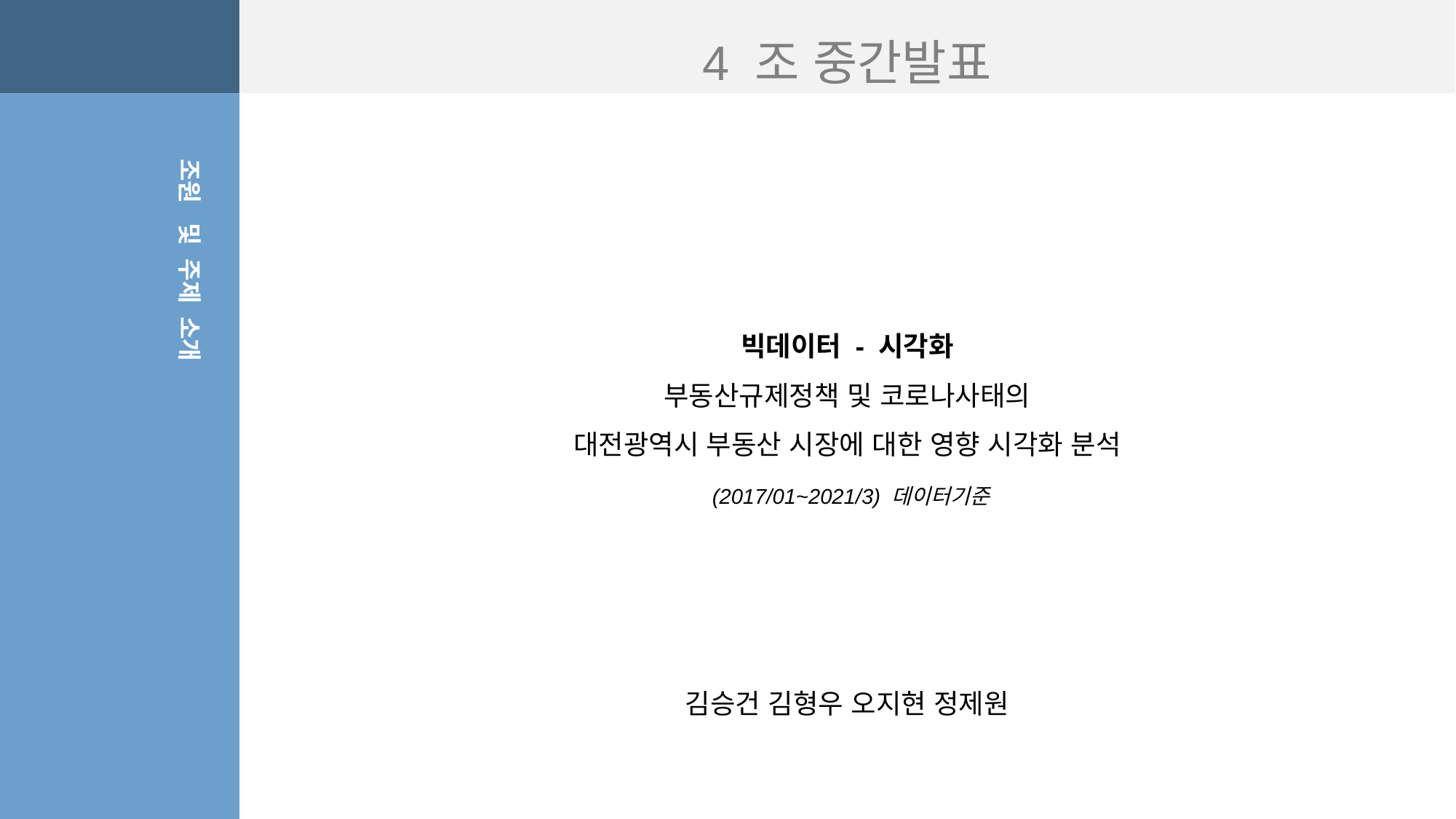

4 조 중간발표
조원   및  주제  소개

빅데이터 - 시각화
부동산규제정책 및 코로나사태의
대전광역시 부동산 시장에 대한 영향 시각화 분석
 (2017/01~2021/3) 데이터기준
김승건 김형우 오지현 정제원